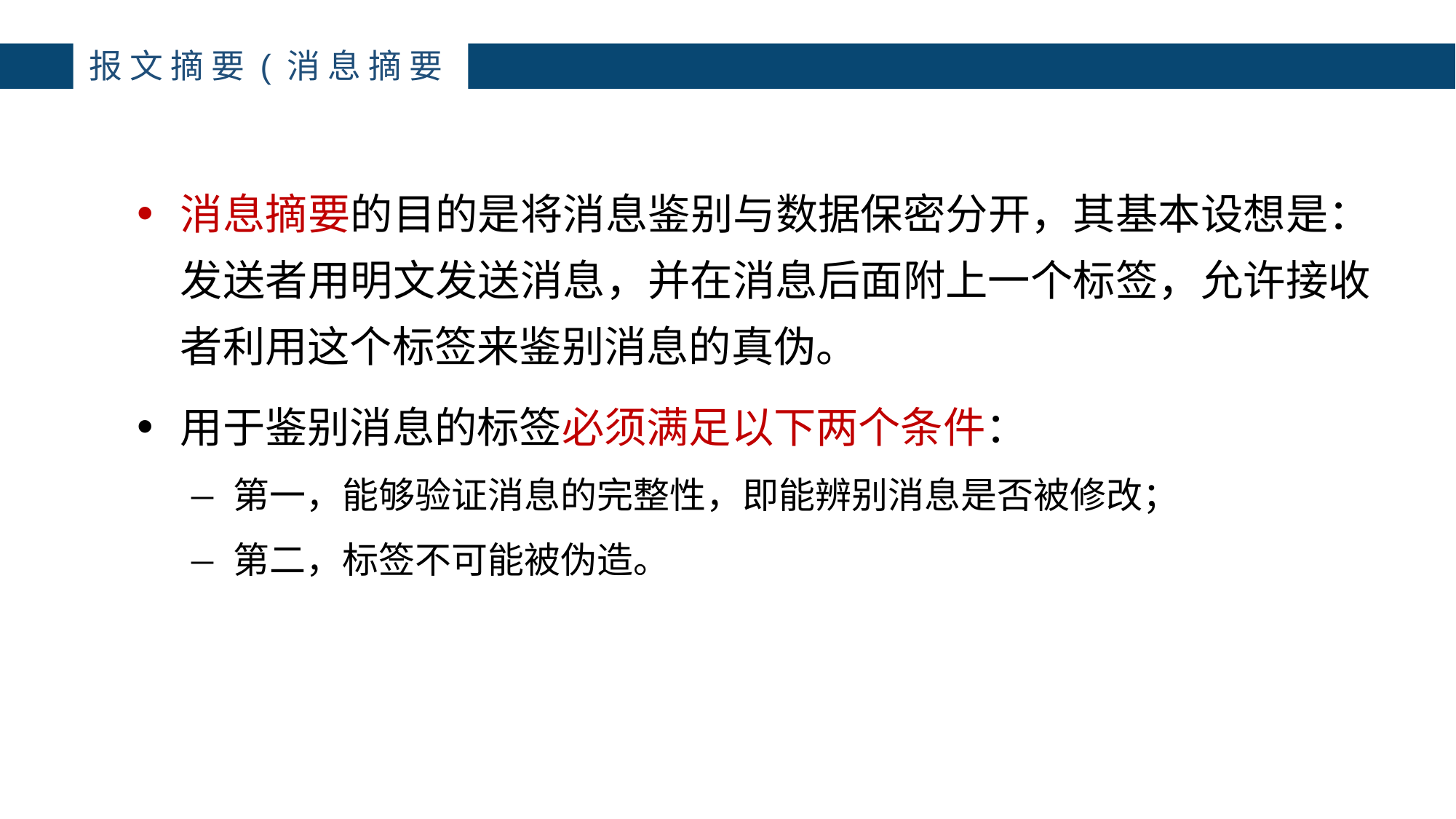

# 报文摘要(消息摘要 )
消息摘要的目的是将消息鉴别与数据保密分开，其基本设想是：发送者用明文发送消息，并在消息后面附上一个标签，允许接收者利用这个标签来鉴别消息的真伪。
用于鉴别消息的标签必须满足以下两个条件：
第一，能够验证消息的完整性，即能辨别消息是否被修改；
第二，标签不可能被伪造。